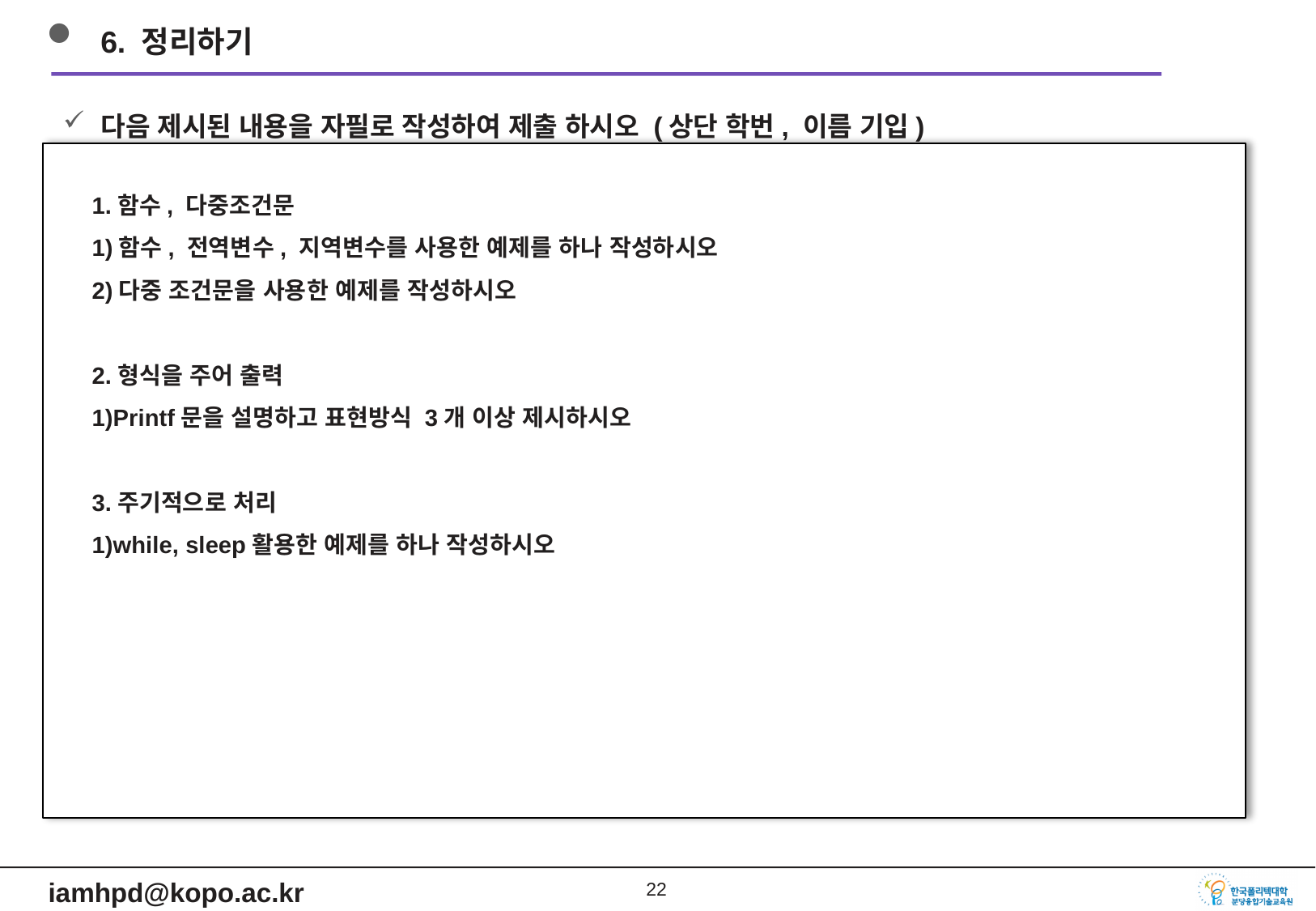

6. 정리하기
다음 제시된 내용을 자필로 작성하여 제출 하시오 (상단 학번, 이름 기입)

1.함수, 다중조건문
1)함수, 전역변수, 지역변수를 사용한 예제를 하나 작성하시오
2)다중 조건문을 사용한 예제를 작성하시오

2.형식을 주어 출력
1)Printf문을 설명하고 표현방식 3개 이상 제시하시오

3.주기적으로 처리
1)while, sleep활용한 예제를 하나 작성하시오
22